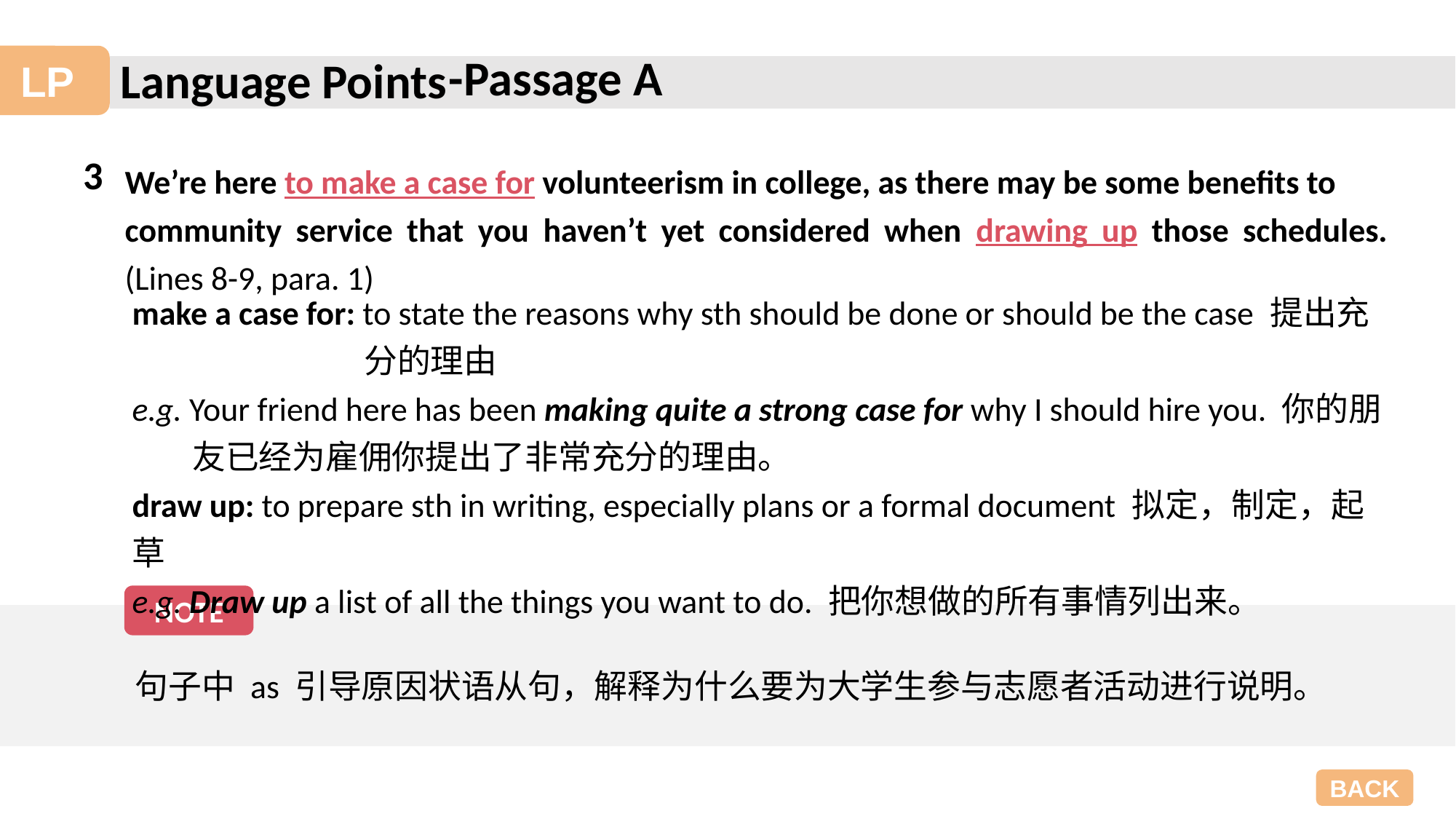

-Passage A
3
We’re here to make a case for volunteerism in college, as there may be some benefits to
community service that you haven’t yet considered when drawing up those schedules. (Lines 8-9, para. 1)
make a case for: to state the reasons why sth should be done or should be the case 提出充
                              分的理由
e.g. Your friend here has been making quite a strong case for why I should hire you. 你的朋
       友已经为雇佣你提出了非常充分的理由。
draw up: to prepare sth in writing, especially plans or a formal document 拟定，制定，起草
e.g. Draw up a list of all the things you want to do. 把你想做的所有事情列出来。
NOTE

句子中 as 引导原因状语从句，解释为什么要为大学生参与志愿者活动进行说明。
BACK